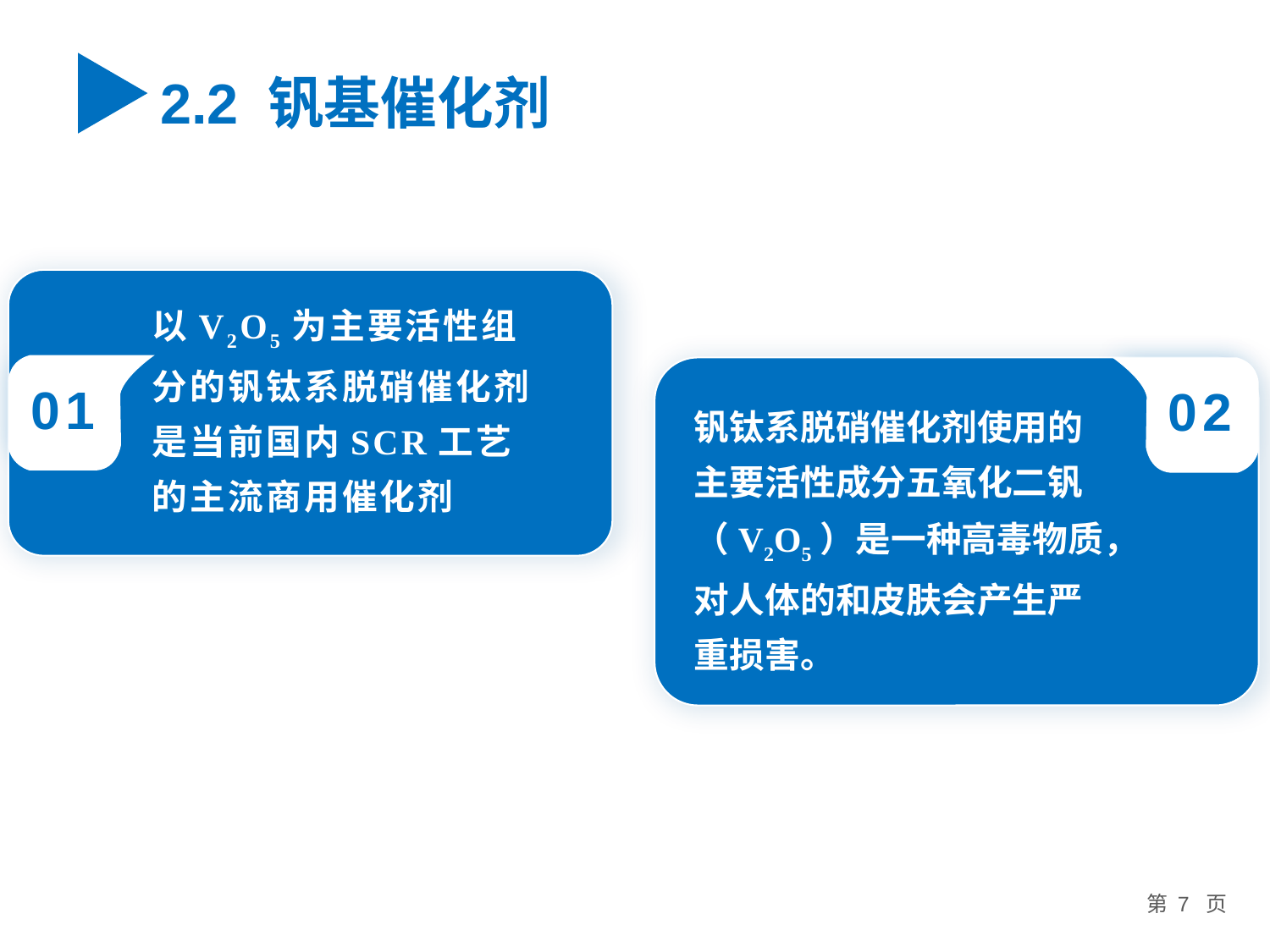

2.2 钒基催化剂

以V2O5为主要活性组分的钒钛系脱硝催化剂是当前国内SCR工艺的主流商用催化剂

01
02
钒钛系脱硝催化剂使用的主要活性成分五氧化二钒（V2O5）是一种高毒物质，对人体的和皮肤会产生严重损害。